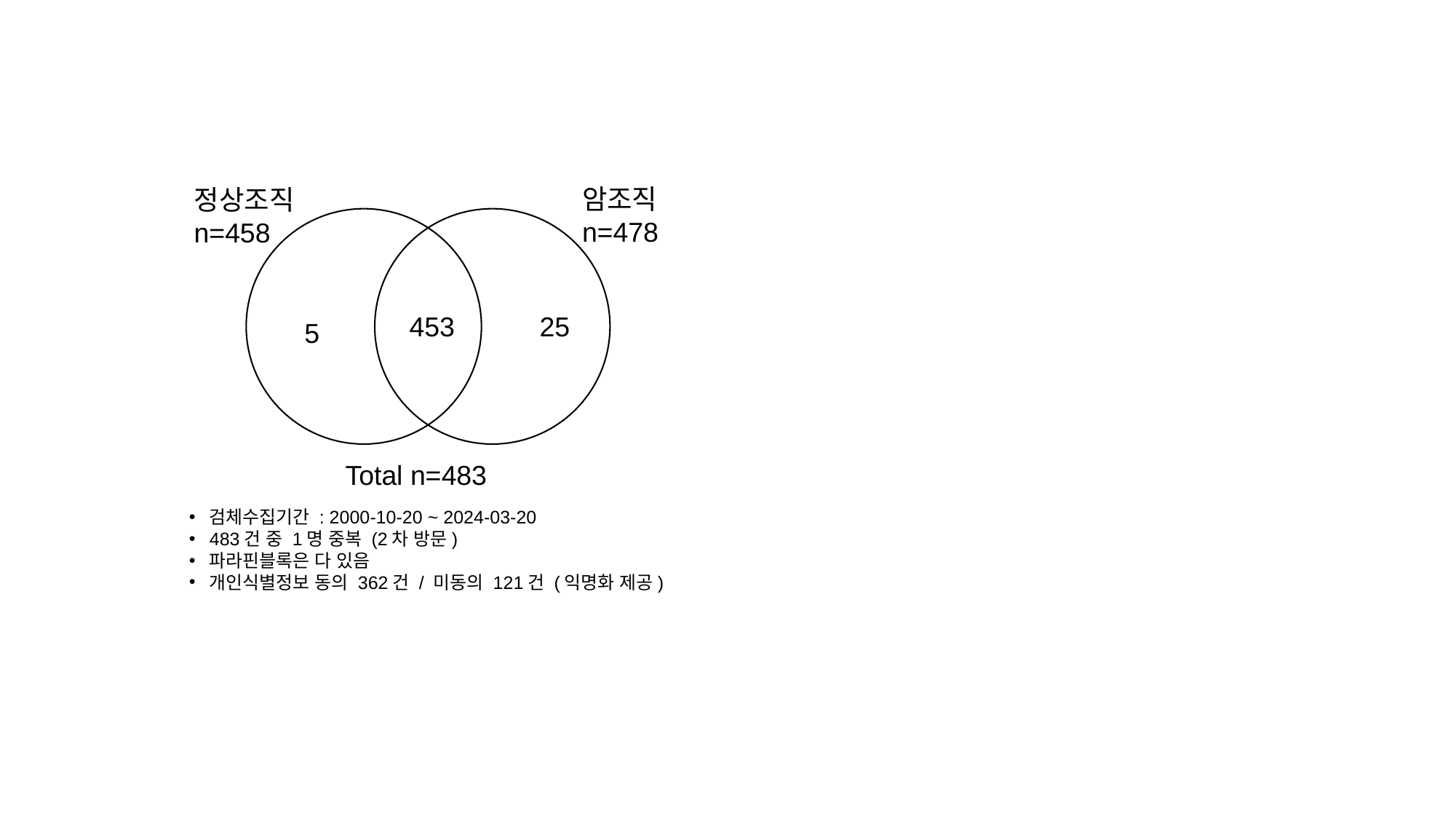

암조직
n=478
정상조직
n=458

453
25
5
Total n=483
검체수집기간 : 2000-10-20 ~ 2024-03-20
483건 중 1명 중복 (2차 방문)
파라핀블록은 다 있음
개인식별정보 동의 362건 / 미동의 121건 (익명화 제공)